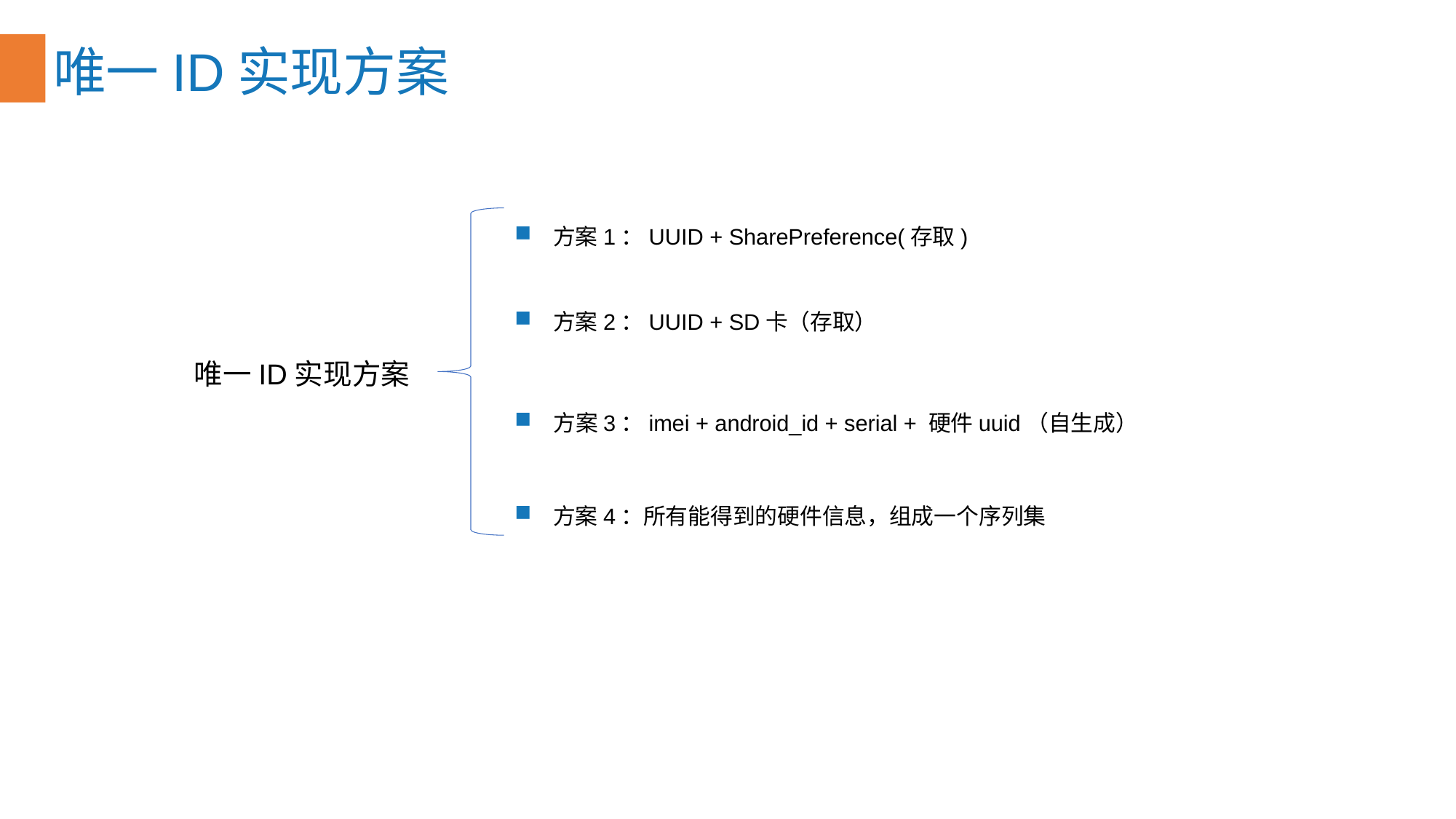

唯一ID实现方案

方案1：UUID + SharePreference(存取)

方案2：UUID + SD卡（存取）
唯一ID实现方案
方案3：imei + android_id + serial + 硬件uuid（自生成）
方案4：所有能得到的硬件信息，组成一个序列集